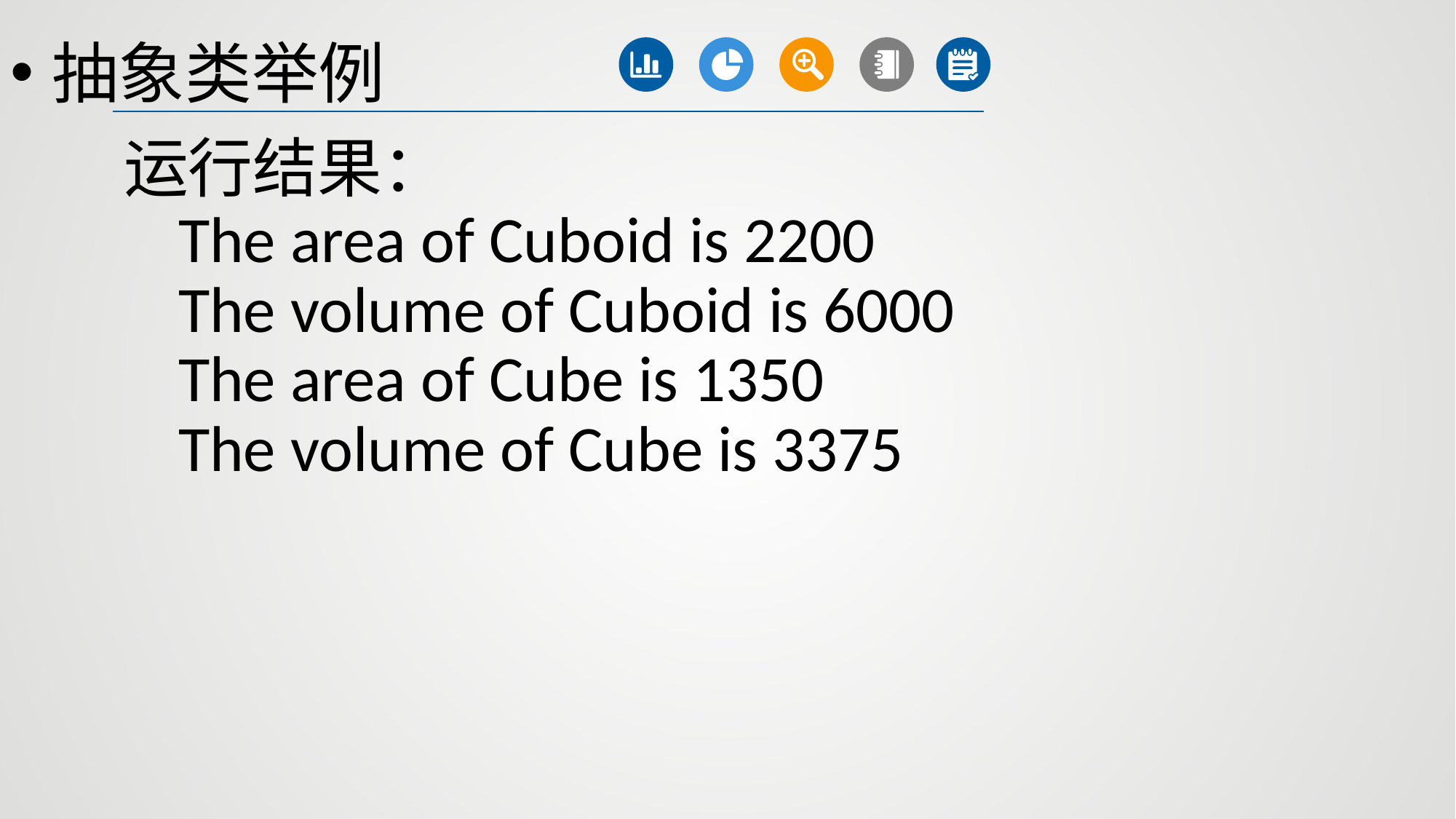

抽象类举例

运行结果：
The area of Cuboid is 2200
The volume of Cuboid is 6000
The area of Cube is 1350
The volume of Cube is 3375